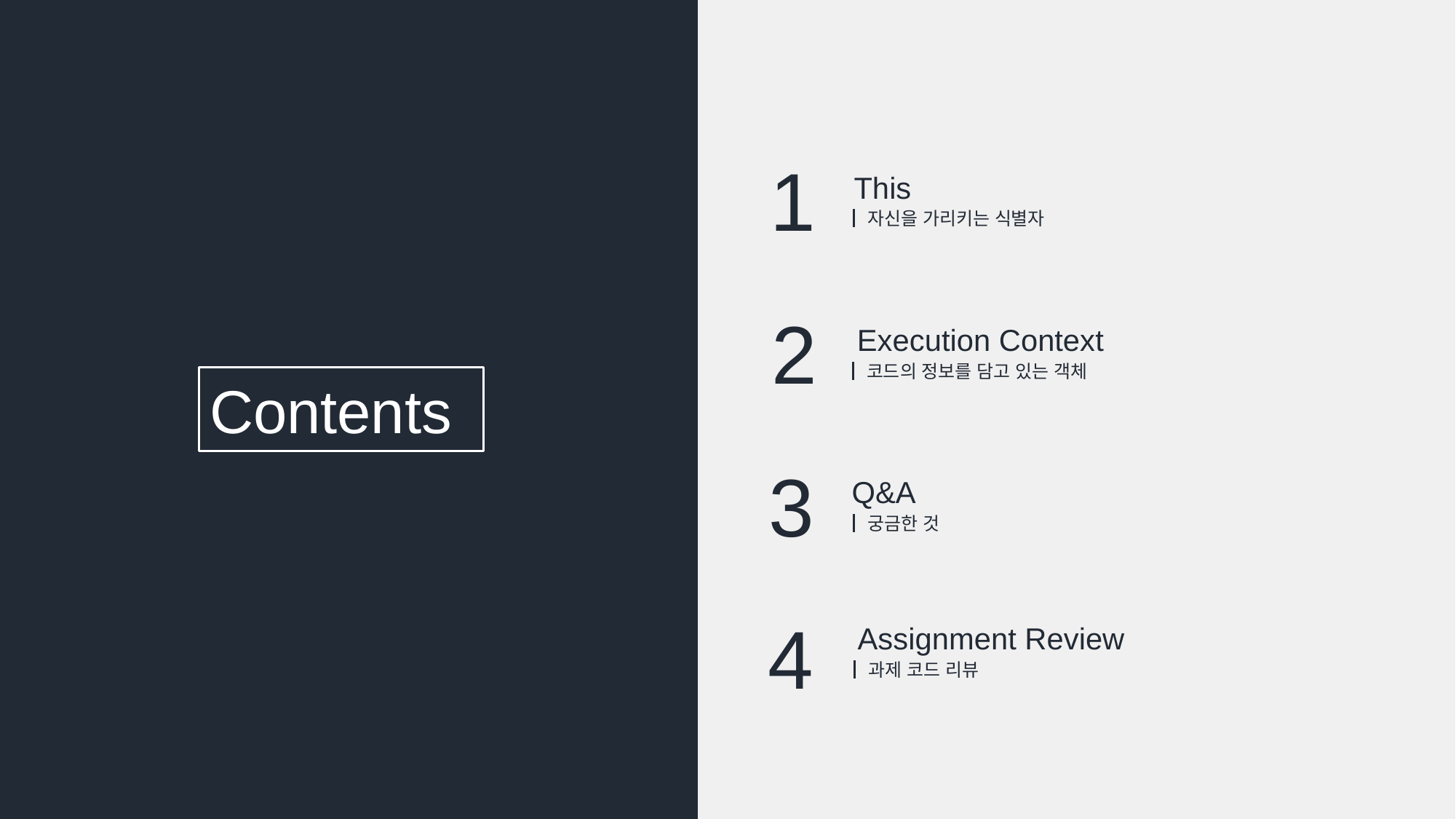

1
2

3
4
This
┃자신을 가리키는 식별자
Execution Context
┃코드의 정보를 담고 있는 객체
Contents
Q&A
┃궁금한 것
Assignment Review
┃과제 코드 리뷰